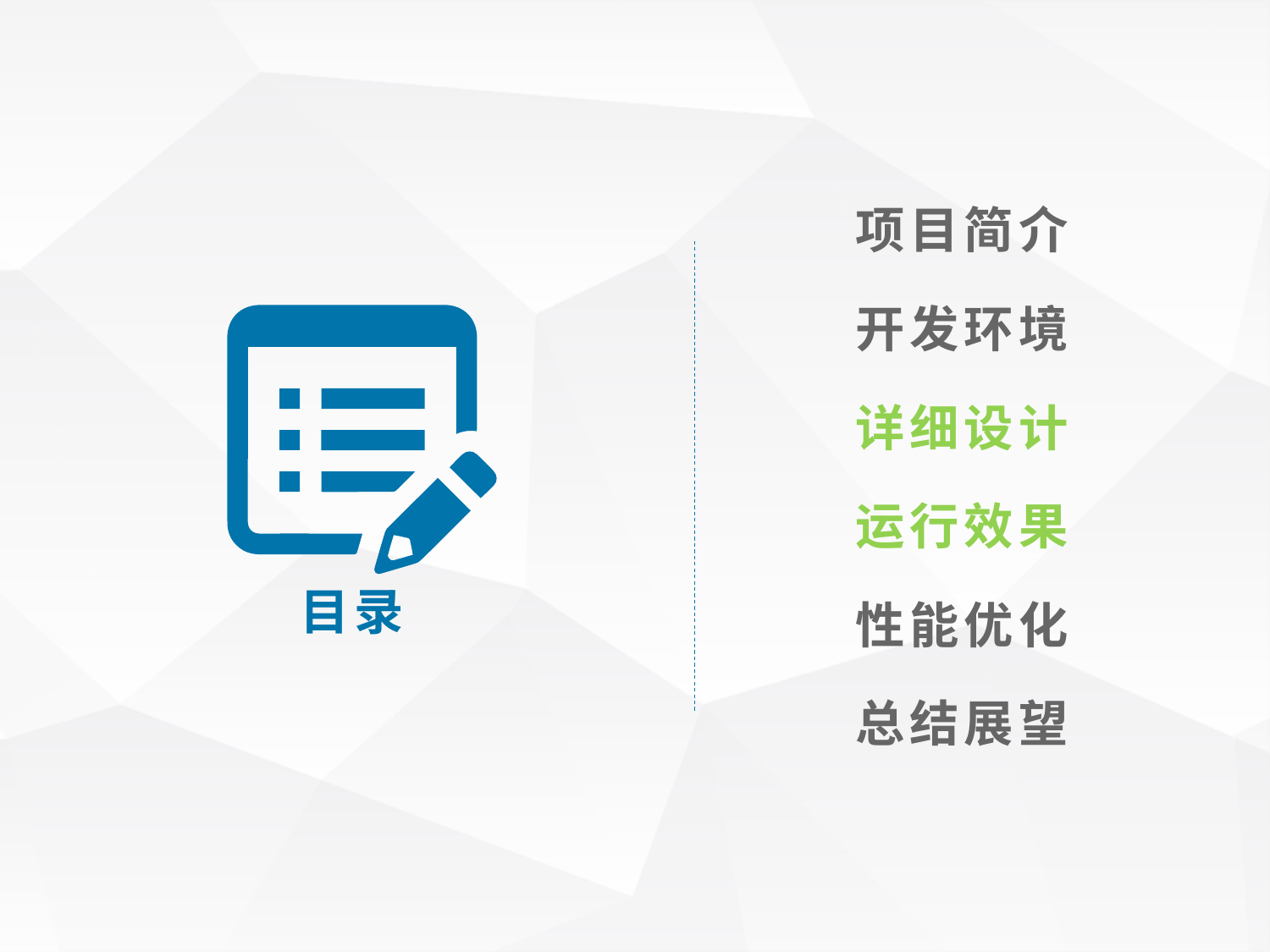

项目简介
开发环境

详细设计
运行效果
目录
性能优化
总结展望